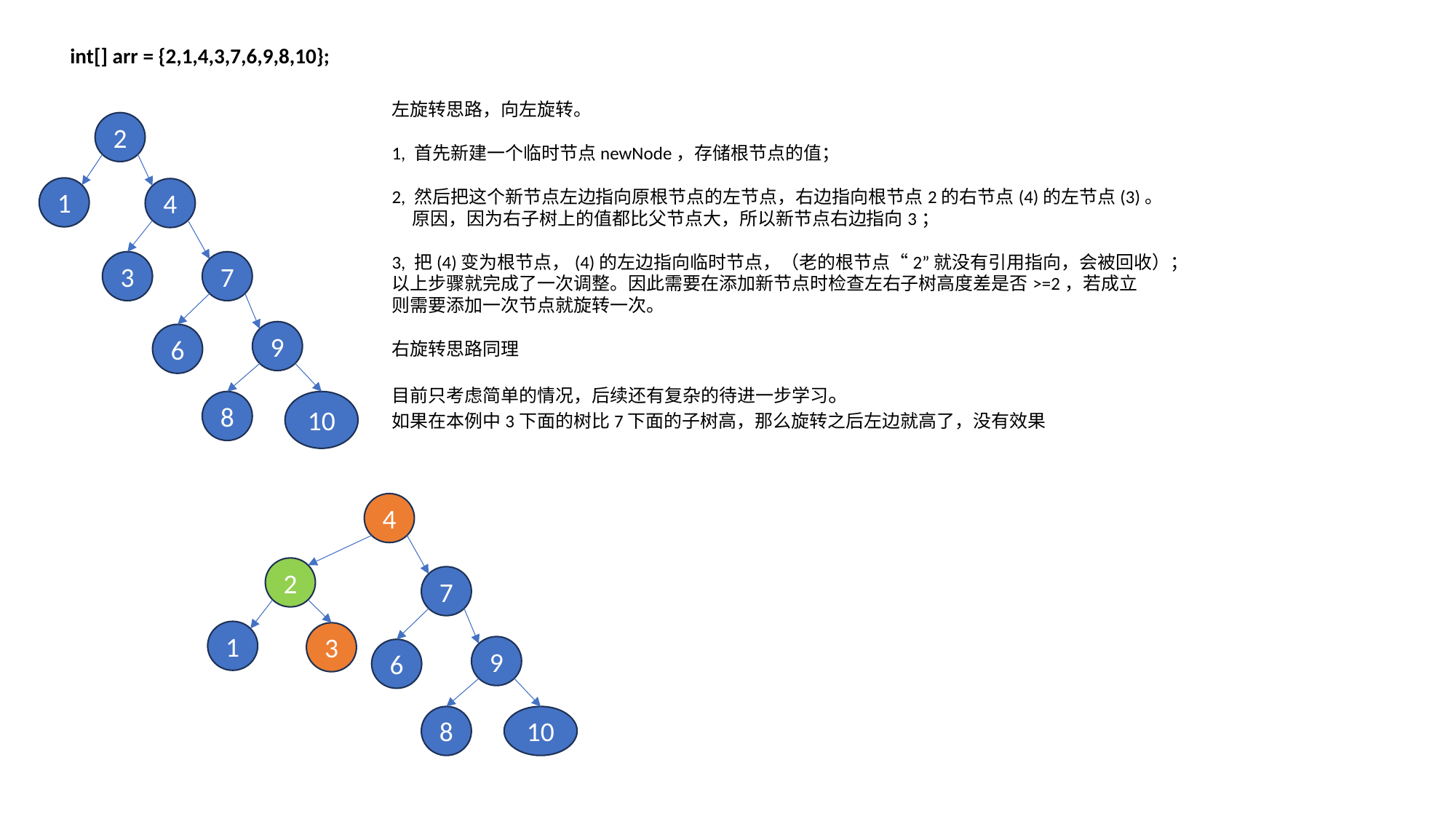

int[] arr = {2,1,4,3,7,6,9,8,10};
左旋转思路，向左旋转。

1, 首先新建一个临时节点newNode，存储根节点的值；

2, 然后把这个新节点左边指向原根节点的左节点，右边指向根节点2的右节点(4)的左节点(3)。
    原因，因为右子树上的值都比父节点大，所以新节点右边指向3；

3, 把(4)变为根节点，(4)的左边指向临时节点，（老的根节点“2”就没有引用指向，会被回收）；
以上步骤就完成了一次调整。因此需要在添加新节点时检查左右子树高度差是否>=2，若成立
则需要添加一次节点就旋转一次。

右旋转思路同理

目前只考虑简单的情况，后续还有复杂的待进一步学习。
如果在本例中3下面的树比7下面的子树高，那么旋转之后左边就高了，没有效果
2
1
4
7
3
9
6
8
10
4
2
7
1
3
9
6
8
10